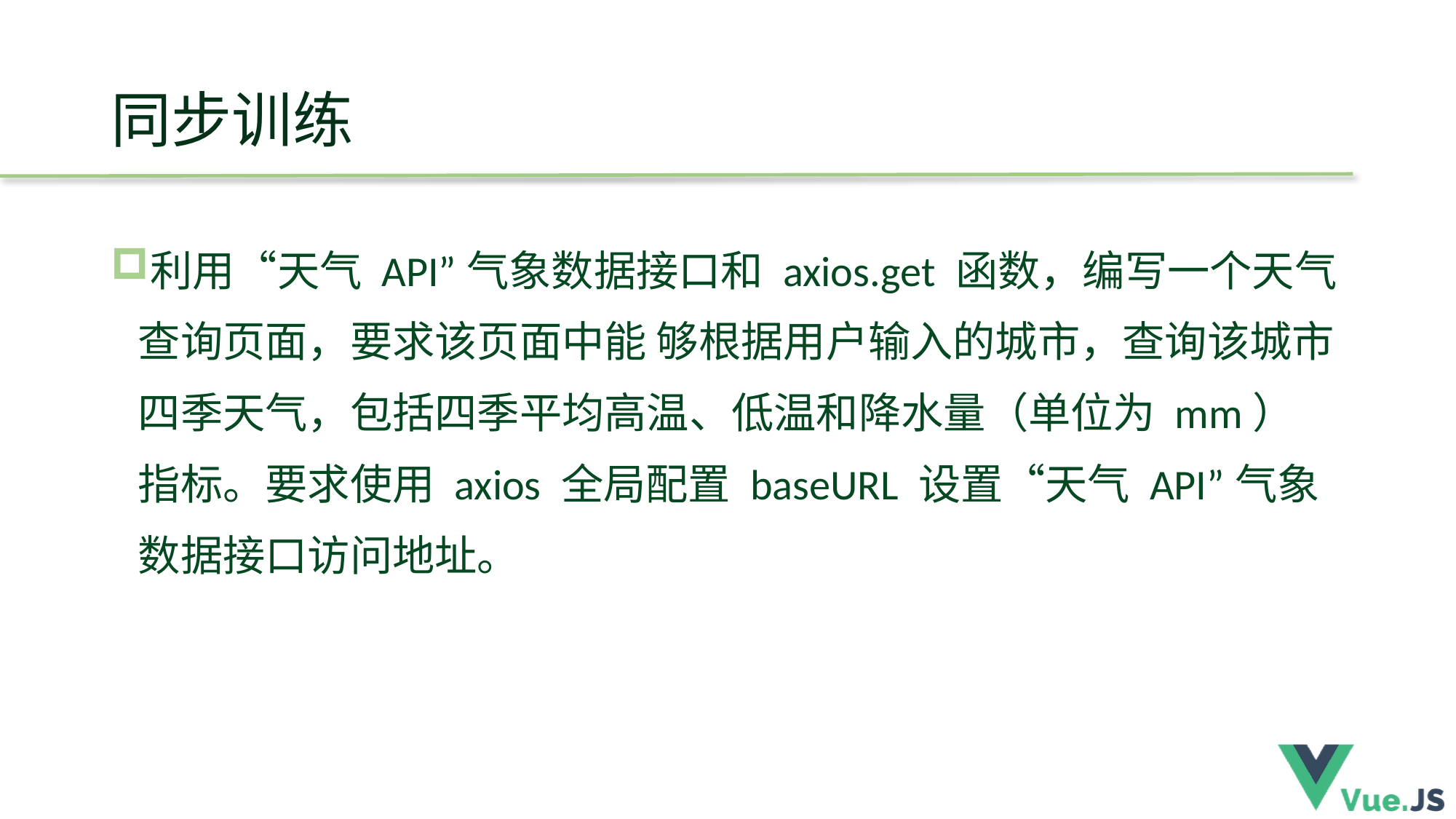

# 同步训练
利用“天气 API”气象数据接口和 axios.get 函数，编写一个天气查询页面，要求该页面中能 够根据用户输入的城市，查询该城市四季天气，包括四季平均高温、低温和降水量（单位为 mm） 指标。要求使用 axios 全局配置 baseURL 设置“天气 API”气象数据接口访问地址。